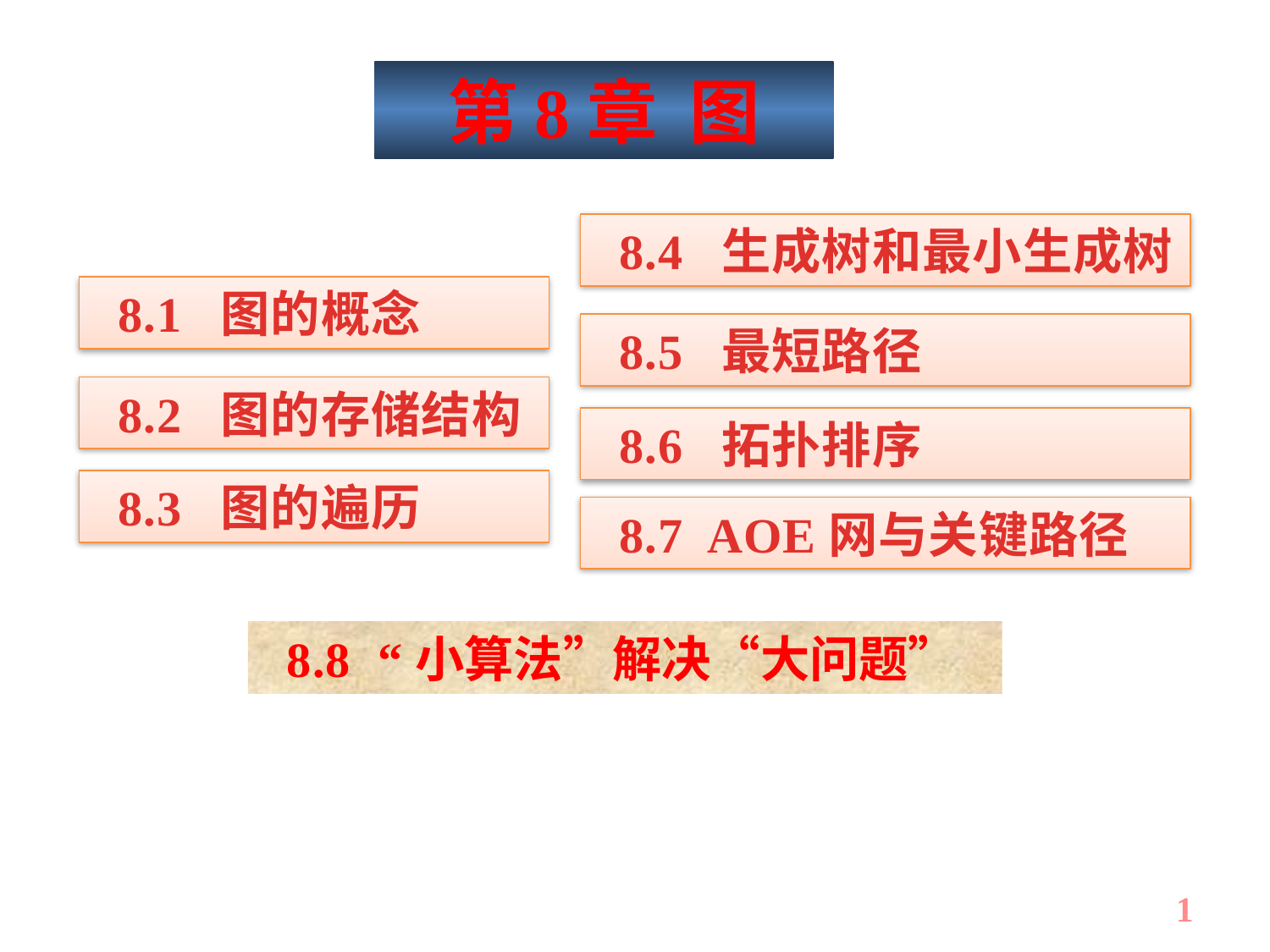

第8章  图
  8.4  生成树和最小生成树
  8.1  图的概念
  8.5  最短路径
  8.2  图的存储结构
  8.6  拓扑排序
  8.3  图的遍历
  8.7  AOE网与关键路径
  8.8  “小算法”解决“大问题”
1